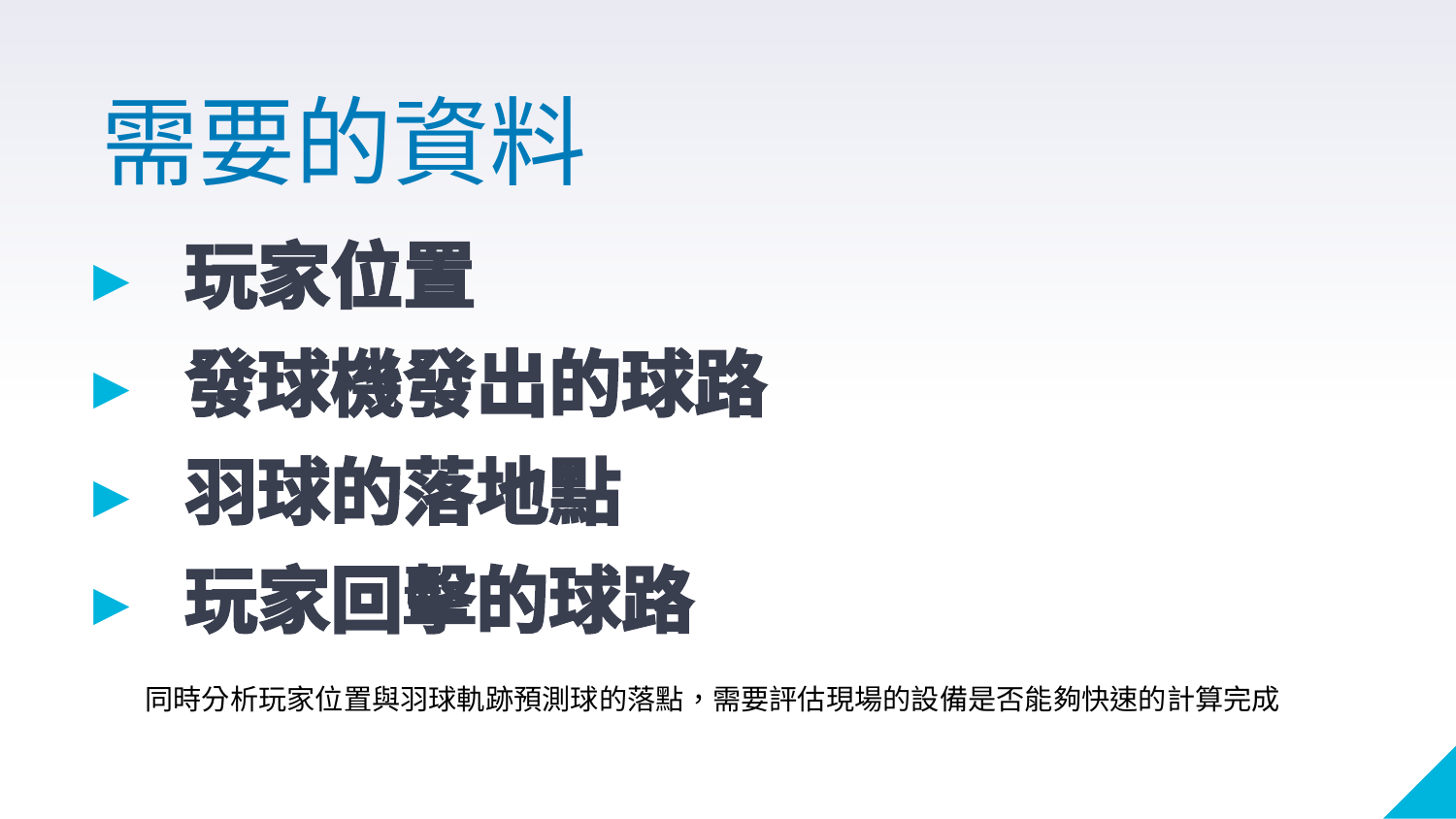

需要的資料
玩家位置
發球機發出的球路
羽球的落地點
玩家回擊的球路
同時分析玩家位置與羽球軌跡預測球的落點，需要評估現場的設備是否能夠快速的計算完成